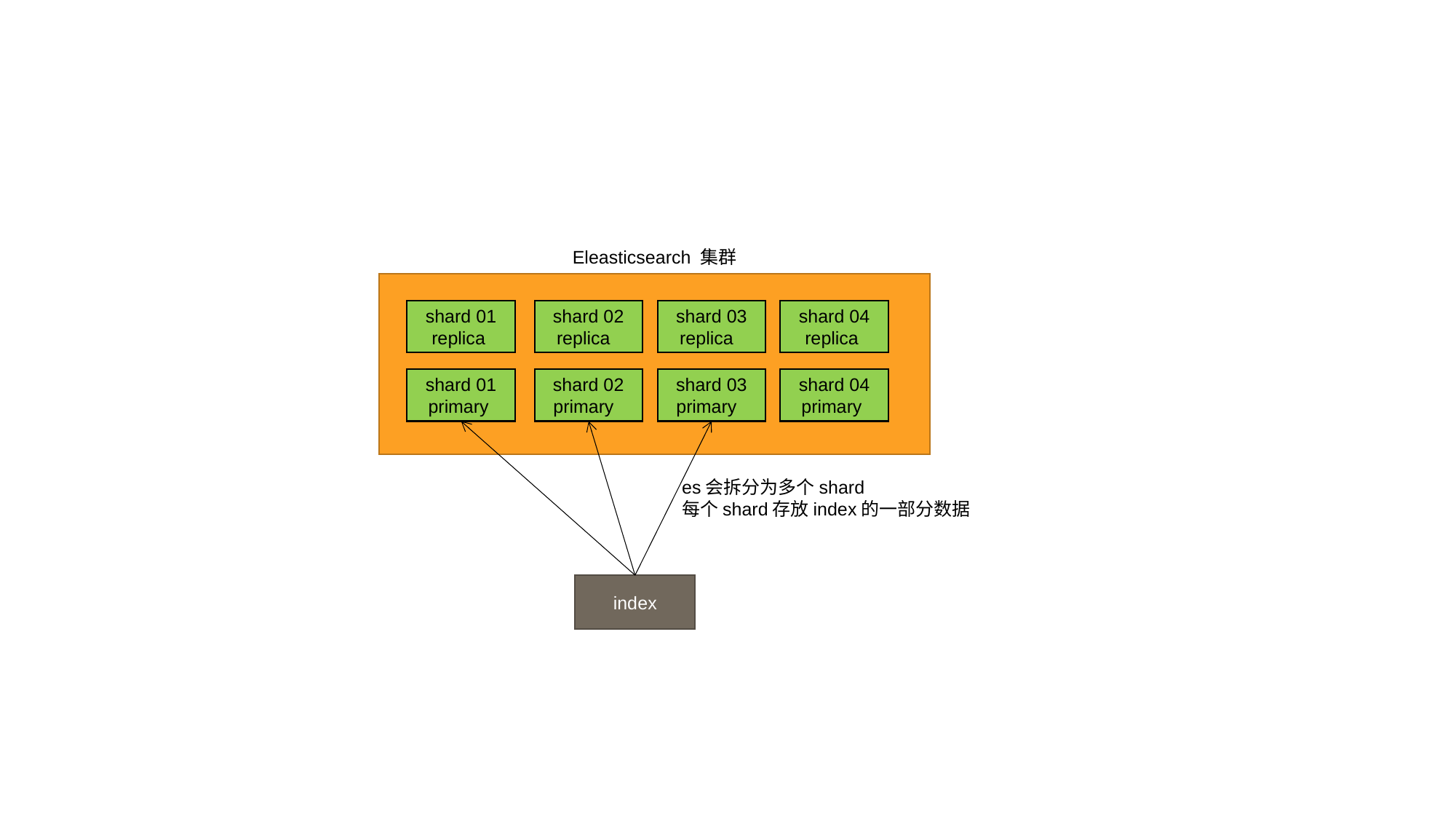

Eleasticsearch 集群

shard 01
replica
shard 02
replica
shard 03
replica
shard 04
replica
shard 01
primary
shard 02
primary
shard 03
primary
shard 04
primary
es会拆分为多个shard
每个shard存放index的一部分数据
index